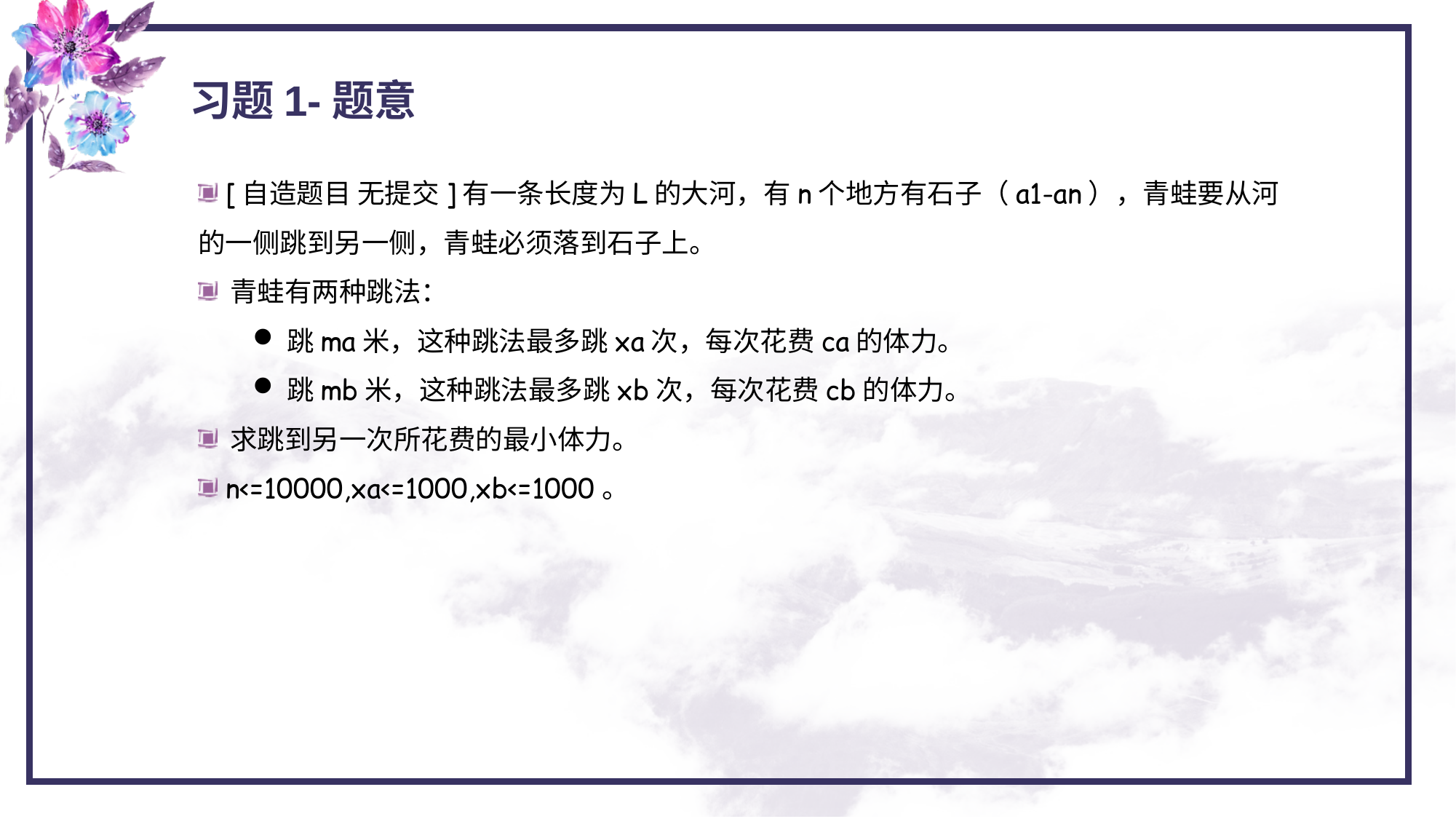

习题1-题意
 [自造题目 无提交]有一条长度为L的大河，有n个地方有石子（a1-an），青蛙要从河的一侧跳到另一侧，青蛙必须落到石子上。
 青蛙有两种跳法：
跳ma米，这种跳法最多跳xa次，每次花费ca的体力。
跳mb米，这种跳法最多跳xb次，每次花费cb的体力。
 求跳到另一次所花费的最小体力。
 n<=10000,xa<=1000,xb<=1000。